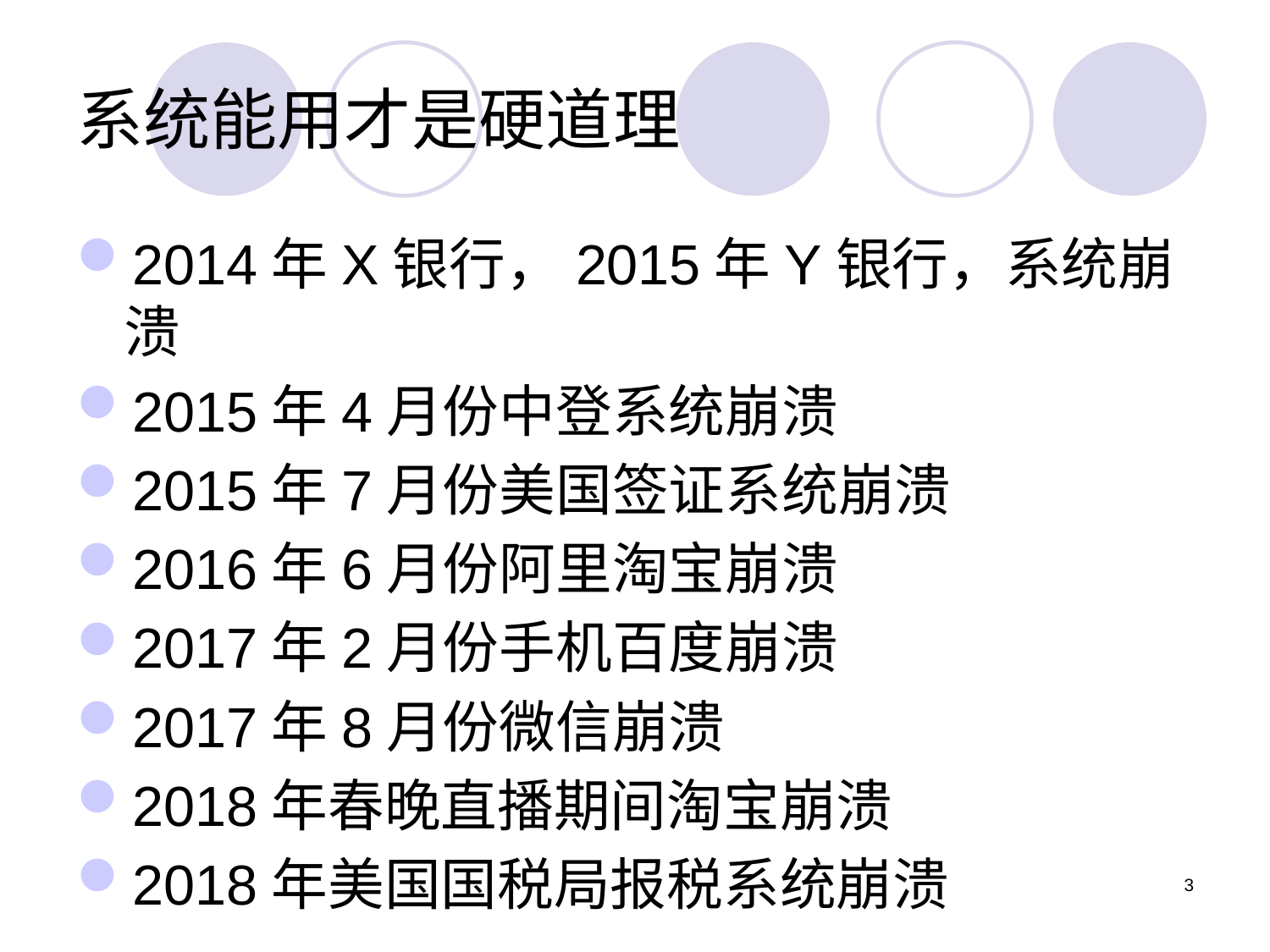

# 系统能用才是硬道理
2014年X银行，2015年Y银行，系统崩溃
2015年4月份中登系统崩溃
2015年7月份美国签证系统崩溃
2016年6月份阿里淘宝崩溃
2017年2月份手机百度崩溃
2017年8月份微信崩溃
2018年春晚直播期间淘宝崩溃
2018年美国国税局报税系统崩溃
3